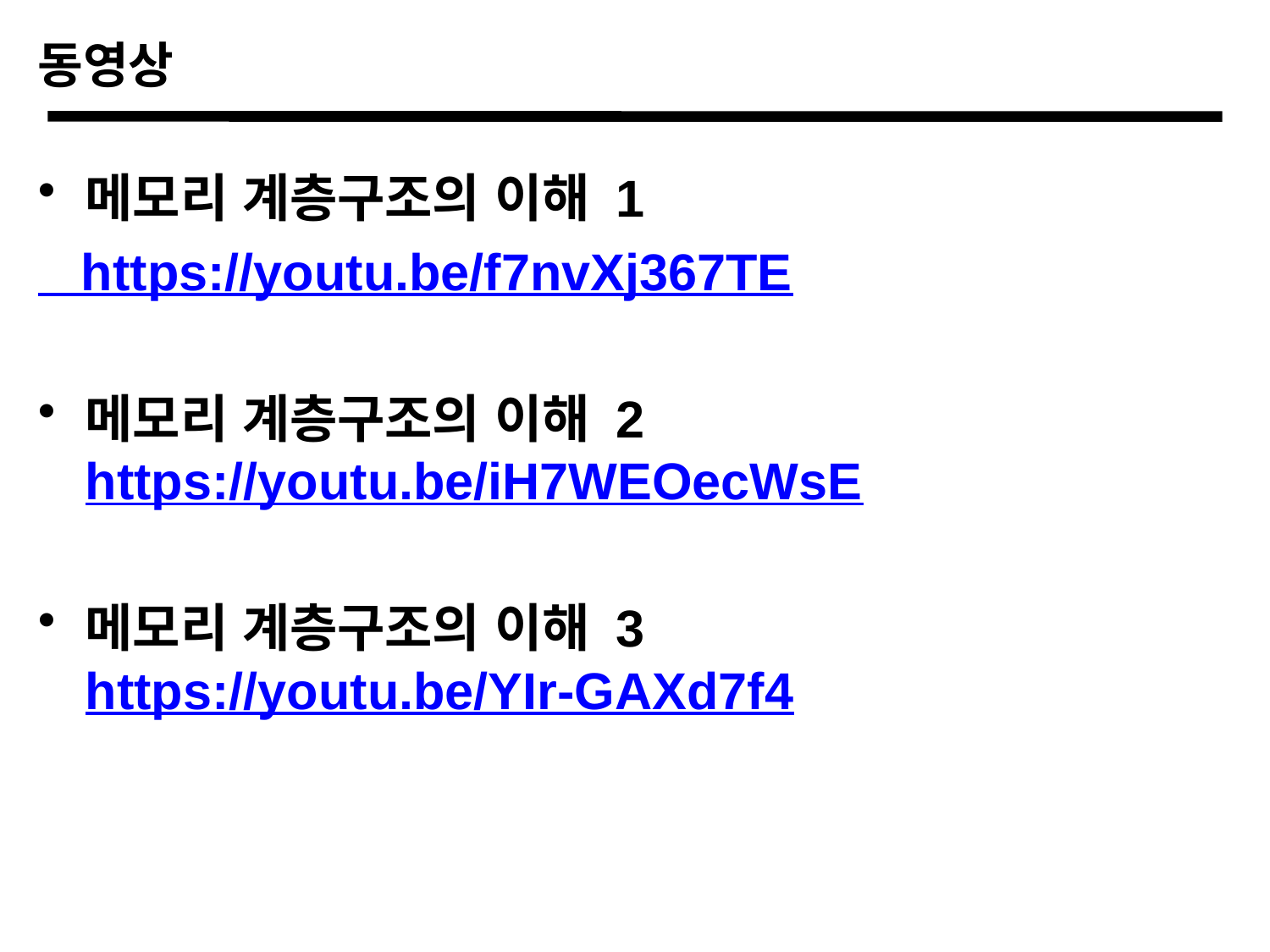

# 동영상
메모리 계층구조의 이해 1
   https://youtu.be/f7nvXj367TE

메모리 계층구조의 이해 2 https://youtu.be/iH7WEOecWsE

메모리 계층구조의 이해 3 https://youtu.be/YIr-GAXd7f4